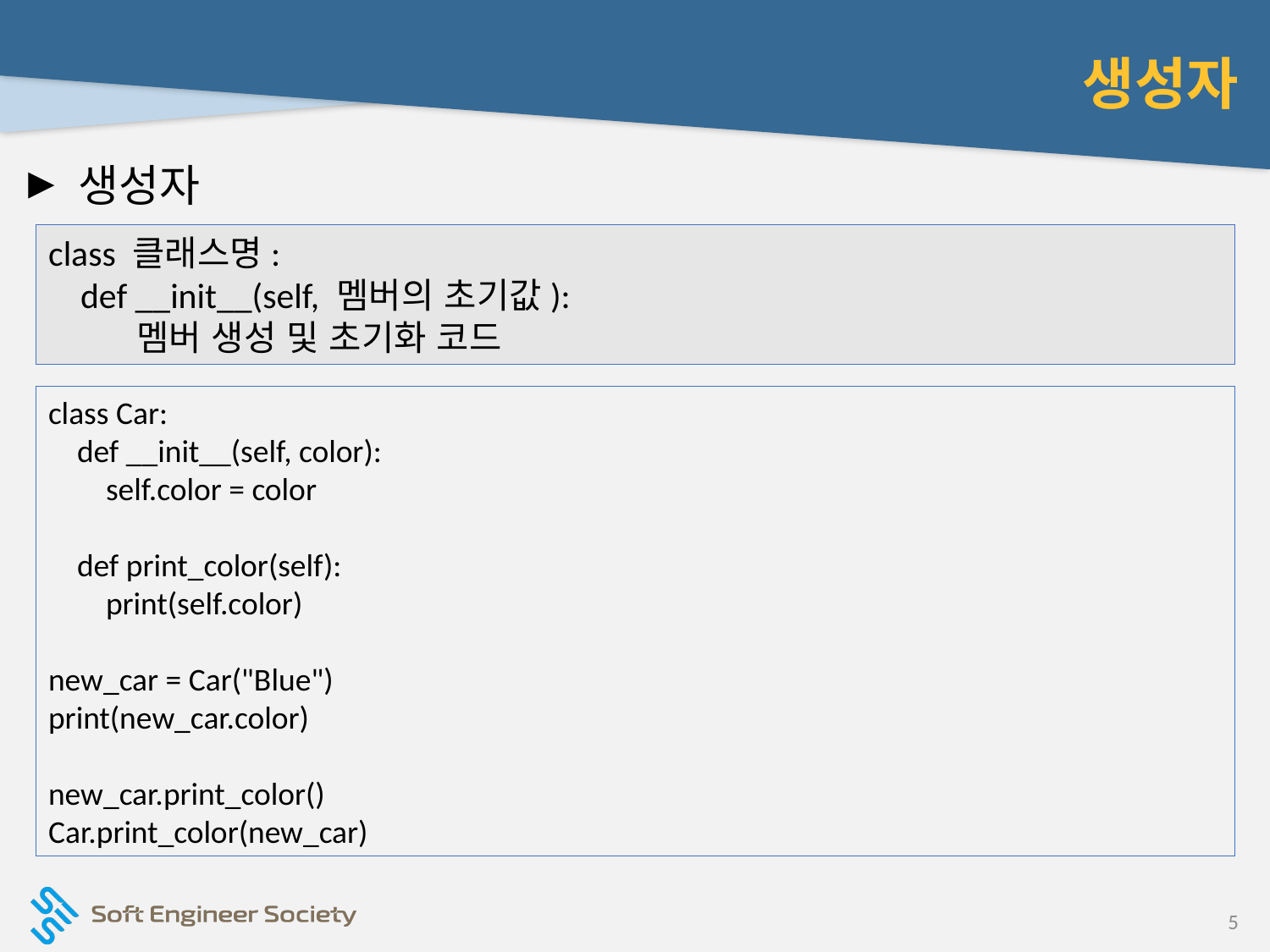

# 생성자
생성자
class 클래스명:
    def __init__(self, 멤버의 초기값):
        멤버 생성 및 초기화 코드
class Car:
    def __init__(self, color):
        self.color = color

    def print_color(self):
        print(self.color)

new_car = Car("Blue")
print(new_car.color)

new_car.print_color()
Car.print_color(new_car)
5